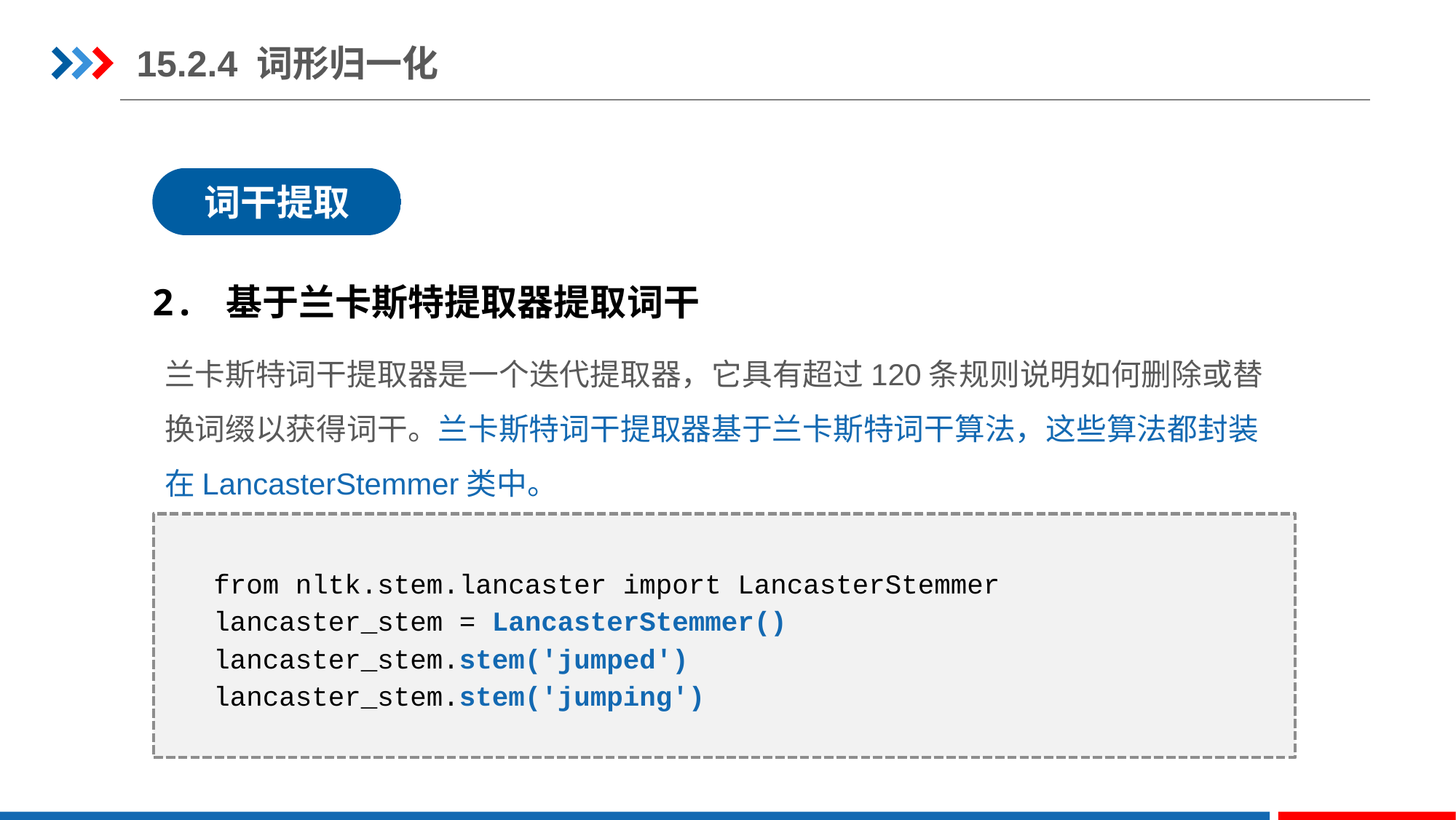

15.2.4 词形归一化
词干提取
2. 基于兰卡斯特提取器提取词干
兰卡斯特词干提取器是一个迭代提取器，它具有超过120条规则说明如何删除或替换词缀以获得词干。兰卡斯特词干提取器基于兰卡斯特词干算法，这些算法都封装在LancasterStemmer类中。

from nltk.stem.lancaster import LancasterStemmer
lancaster_stem = LancasterStemmer()
lancaster_stem.stem('jumped')
lancaster_stem.stem('jumping')